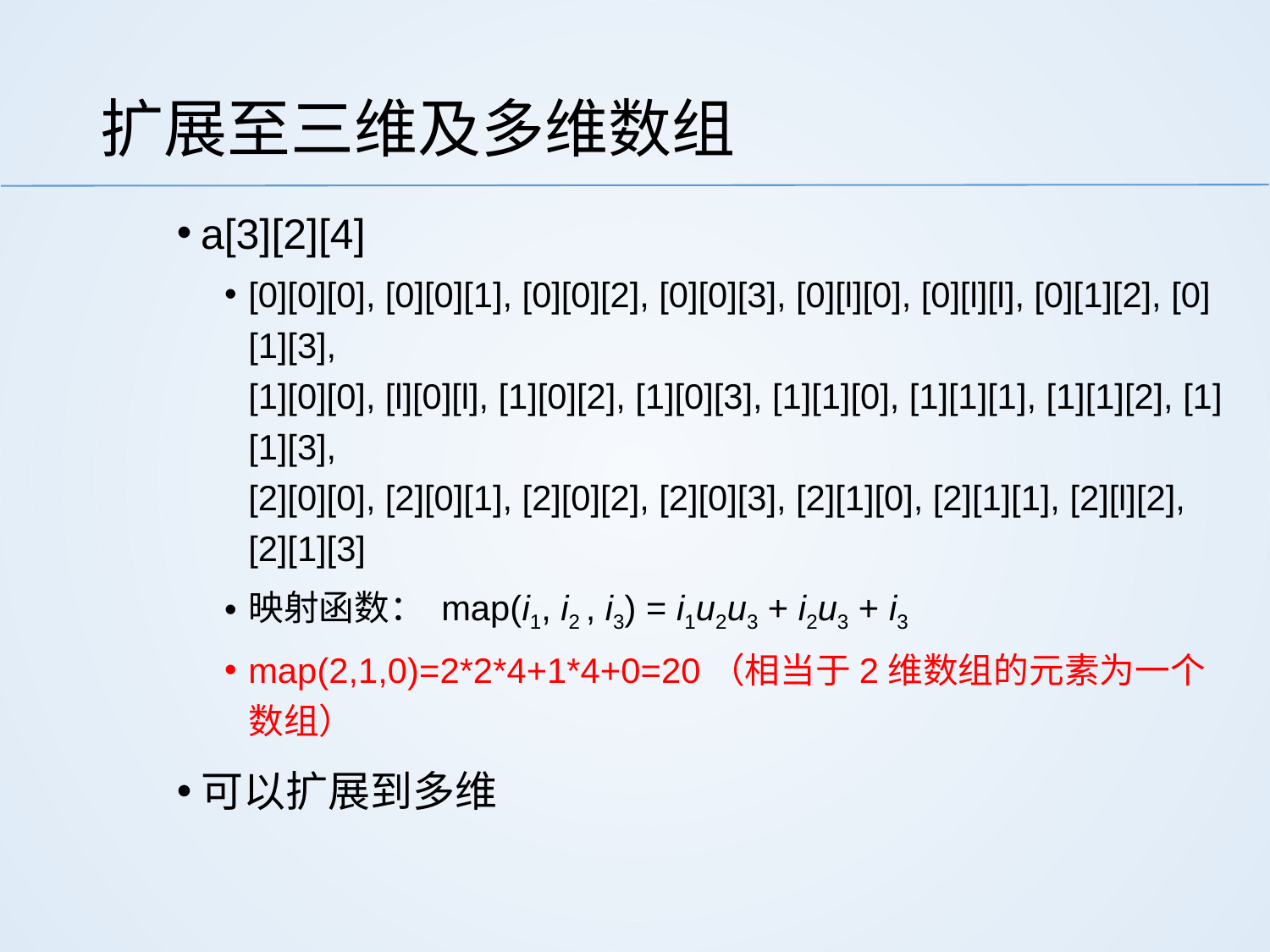

# 扩展至三维及多维数组
a[3][2][4]
[0][0][0], [0][0][1], [0][0][2], [0][0][3], [0][l][0], [0][l][l], [0][1][2], [0][1][3],
[1][0][0], [l][0][l], [1][0][2], [1][0][3], [1][1][0], [1][1][1], [1][1][2], [1][1][3],
[2][0][0], [2][0][1], [2][0][2], [2][0][3], [2][1][0], [2][1][1], [2][l][2], [2][1][3]
映射函数： map(i1, i2 , i3) = i1u2u3 + i2u3 + i3
map(2,1,0)=2*2*4+1*4+0=20（相当于2维数组的元素为一个数组）
可以扩展到多维